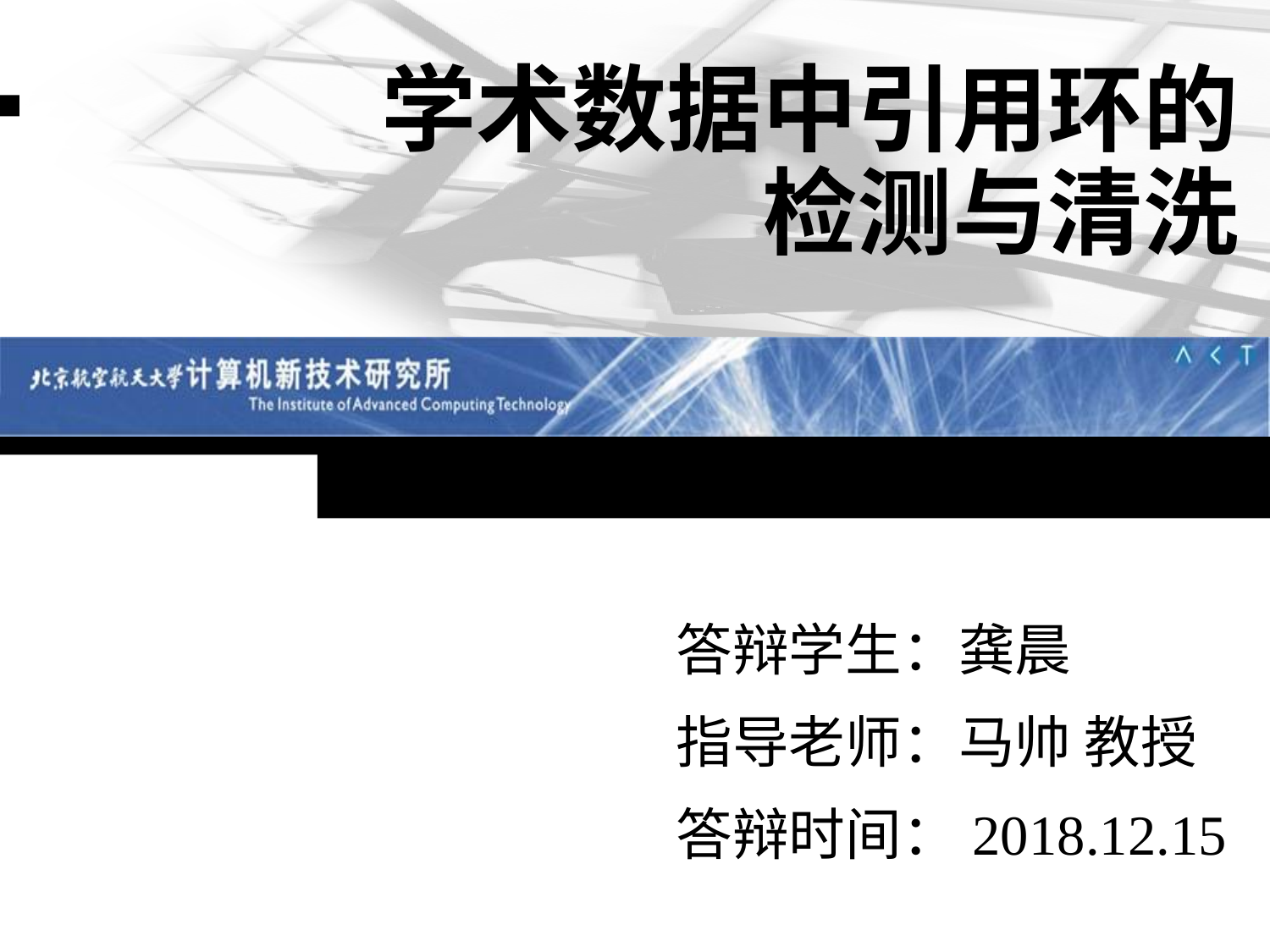

# 学术数据中引用环的 检测与清洗
答辩学生：龚晨
指导老师：马帅 教授
答辩时间：2018.12.15